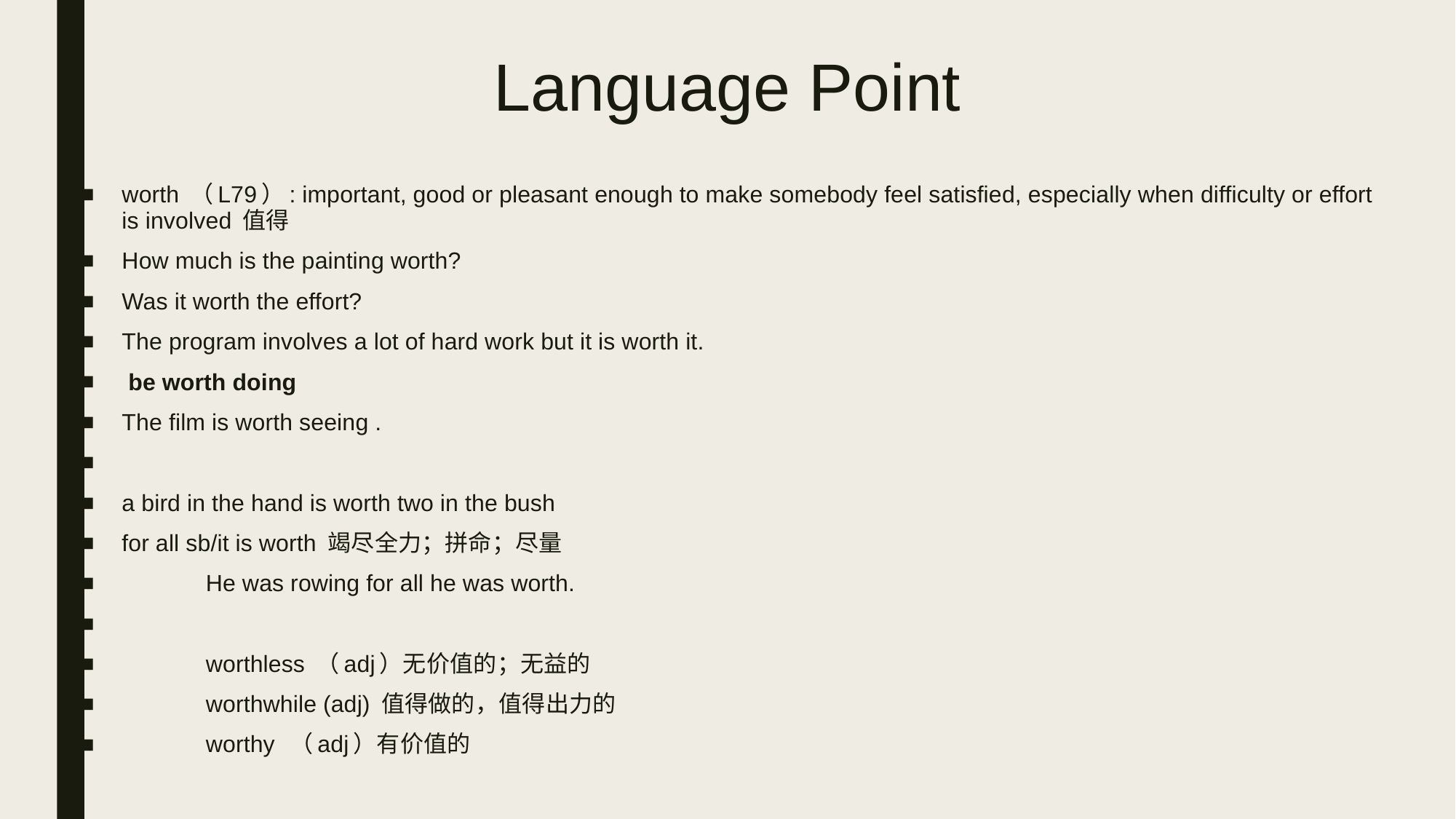

# Language Point
worth （L79）: important, good or pleasant enough to make somebody feel satisfied, especially when difficulty or effort is involved 值得
How much is the painting worth?
Was it worth the effort?
The program involves a lot of hard work but it is worth it.
 be worth doing
The film is worth seeing .

a bird in the hand is worth two in the bush
for all sb/it is worth 竭尽全力；拼命；尽量
	He was rowing for all he was worth.

	worthless （adj）无价值的；无益的
	worthwhile (adj) 值得做的，值得出力的
	worthy	（adj）有价值的